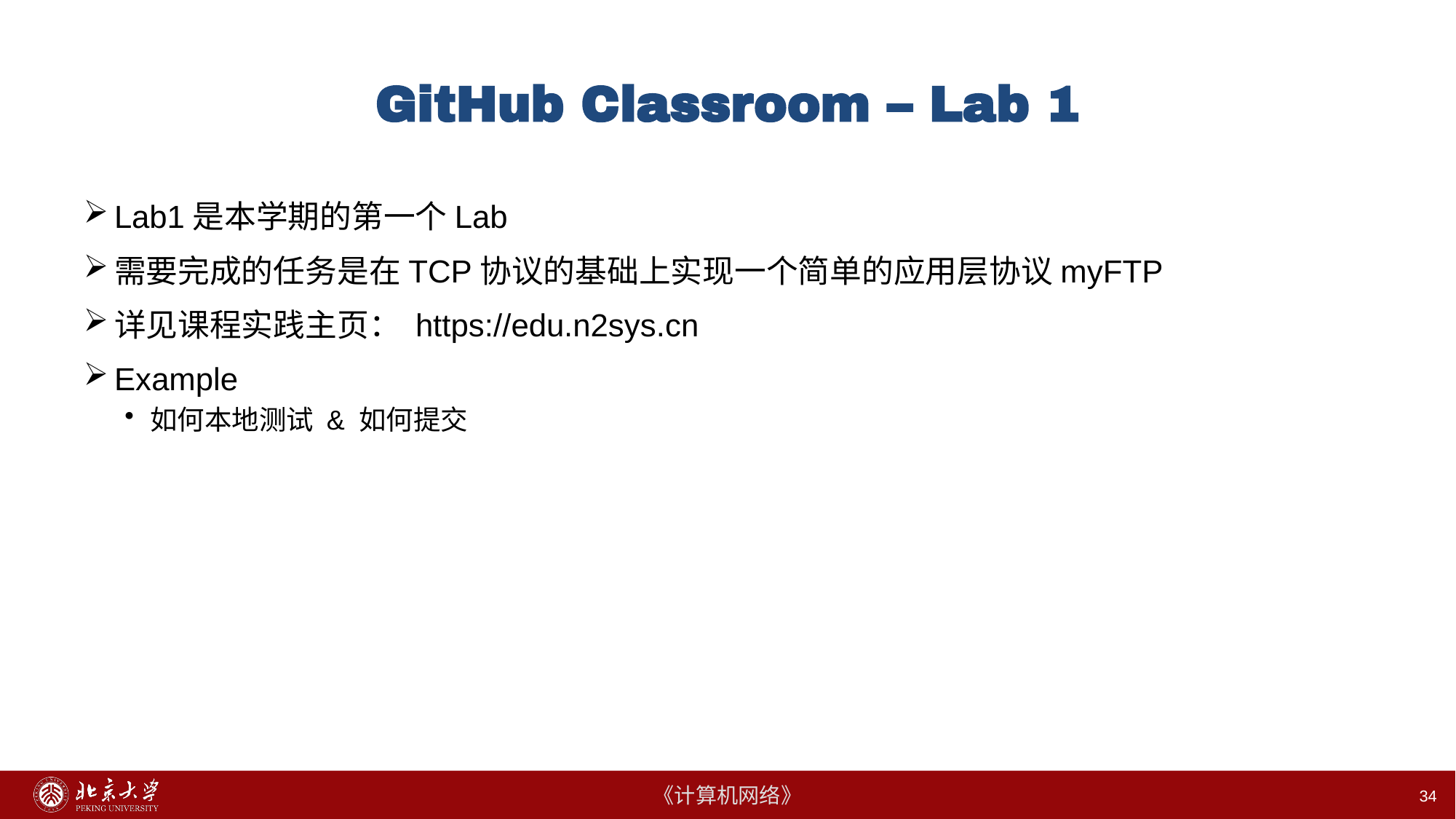

# GitHub Classroom – Lab 1
Lab1是本学期的第一个Lab
需要完成的任务是在TCP协议的基础上实现一个简单的应用层协议myFTP
详见课程实践主页： https://edu.n2sys.cn
Example
如何本地测试 & 如何提交

34